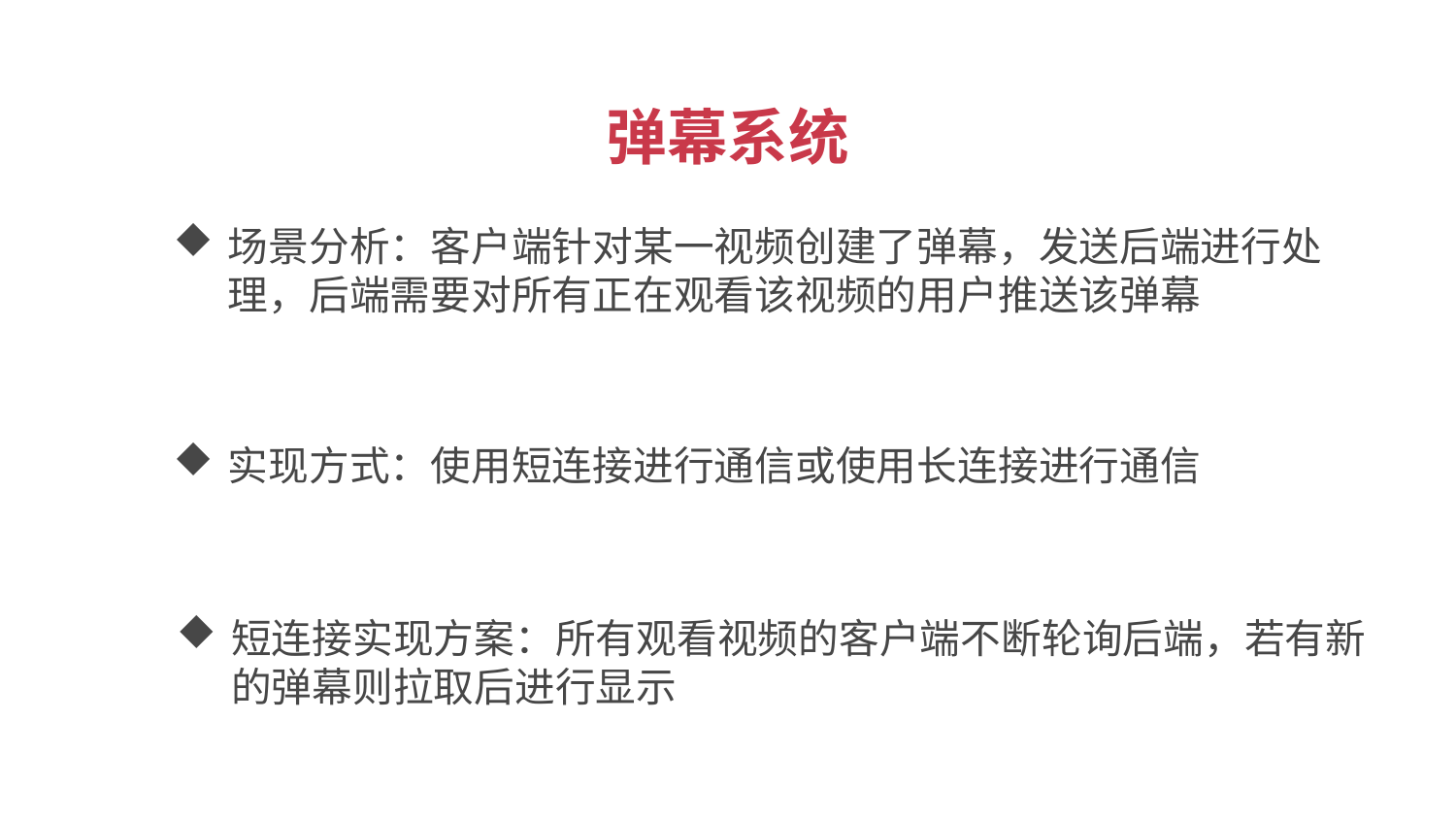

弹幕系统
场景分析：客户端针对某一视频创建了弹幕，发送后端进行处理，后端需要对所有正在观看该视频的用户推送该弹幕
实现方式：使用短连接进行通信或使用长连接进行通信
短连接实现方案：所有观看视频的客户端不断轮询后端，若有新的弹幕则拉取后进行显示